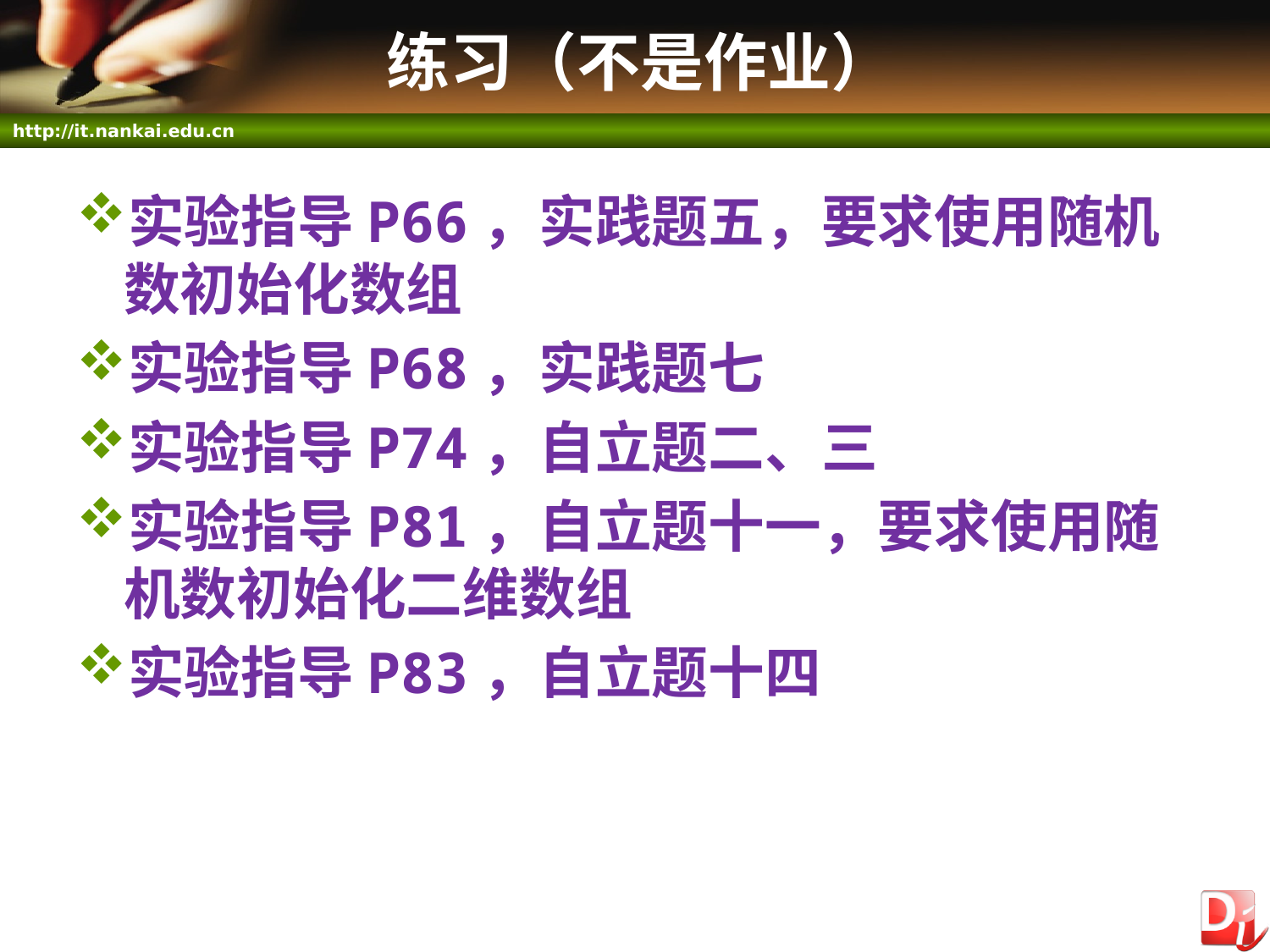

# 练习（不是作业）
实验指导P66，实践题五，要求使用随机数初始化数组
实验指导P68，实践题七
实验指导P74，自立题二、三
实验指导P81，自立题十一，要求使用随机数初始化二维数组
实验指导P83，自立题十四